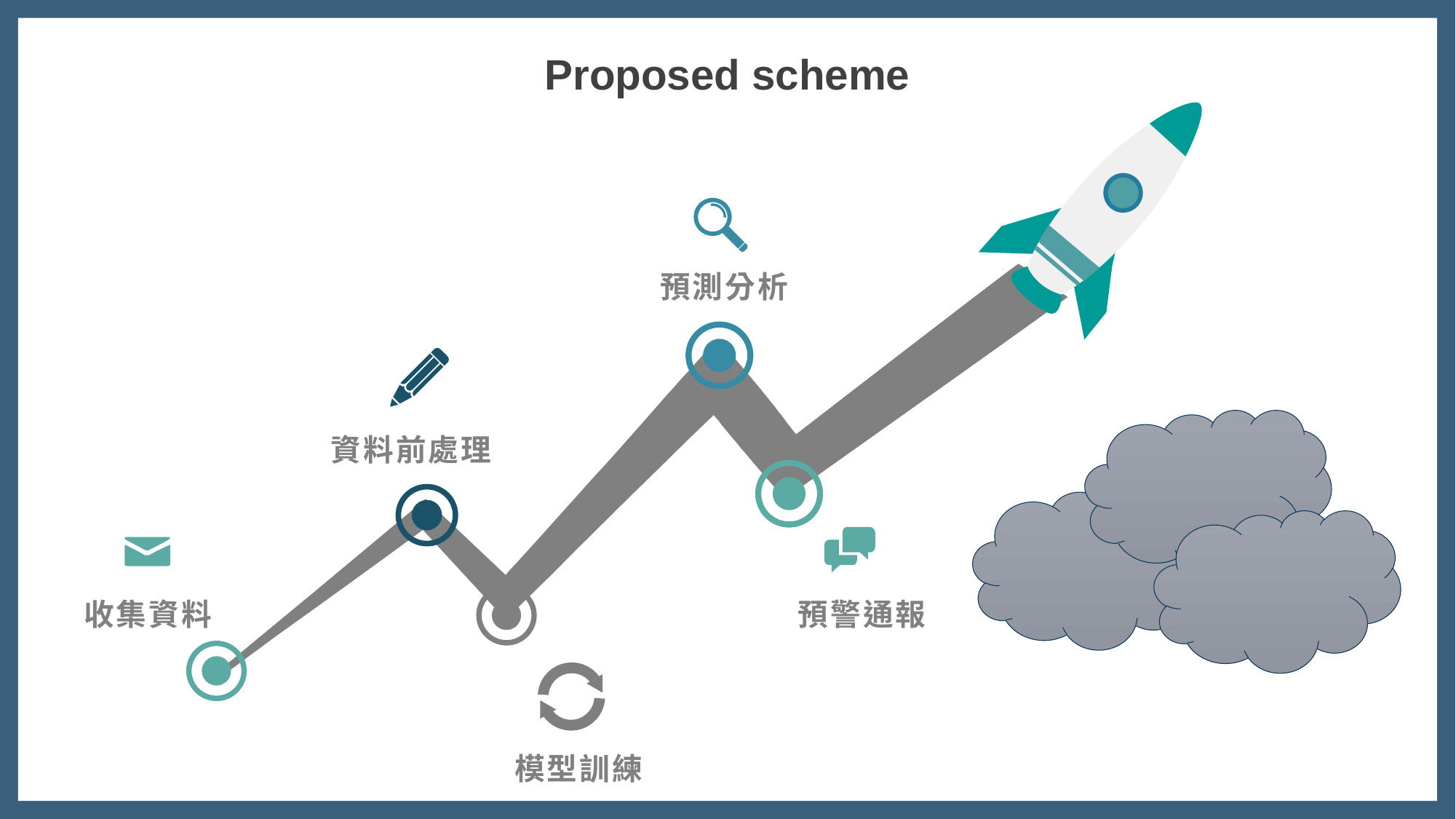

Proposed scheme

預測分析

資料前處理

預警通報

收集資料

模型訓練